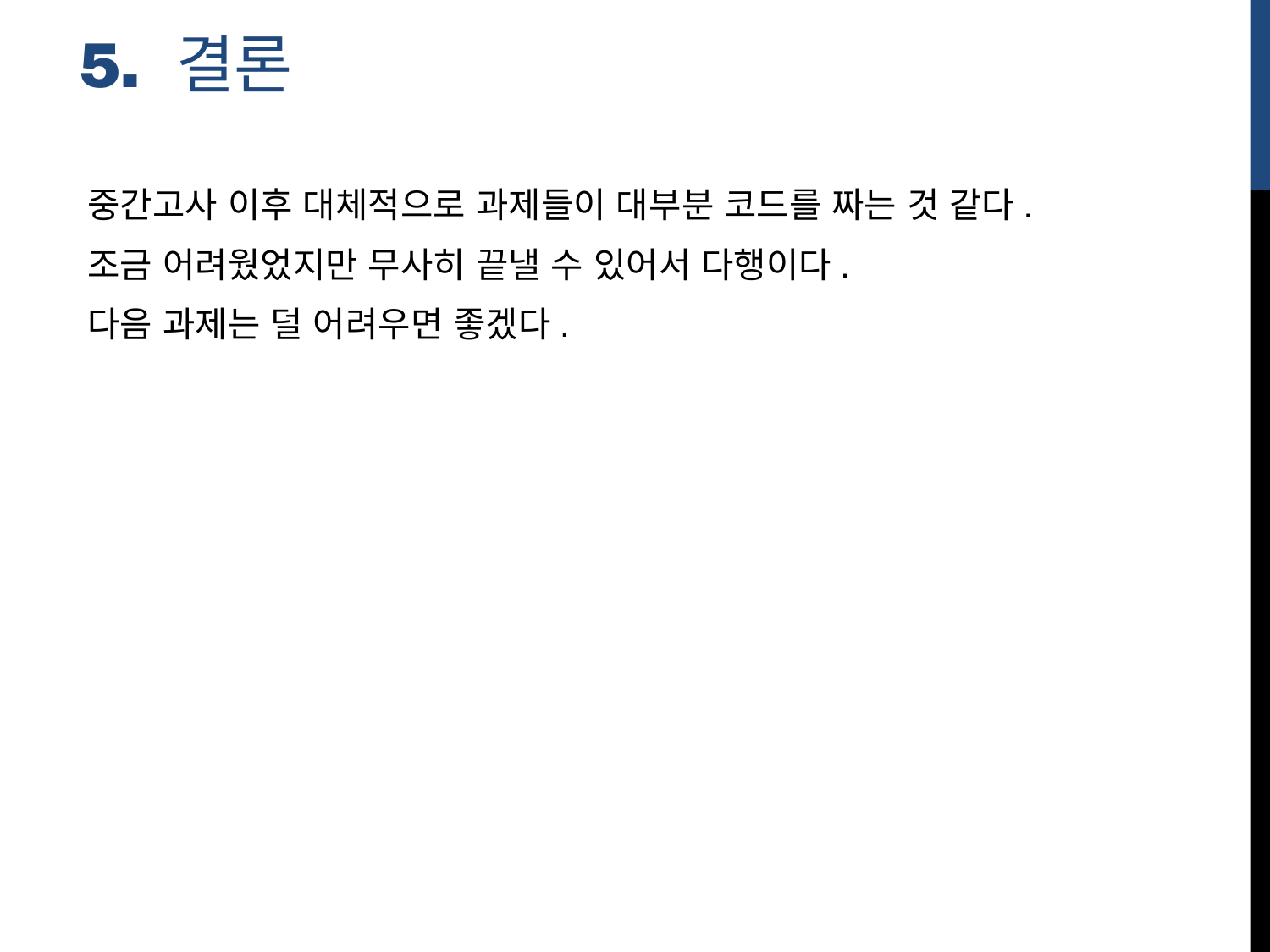

# 5. 결론
중간고사 이후 대체적으로 과제들이 대부분 코드를 짜는 것 같다.
조금 어려웠었지만 무사히 끝낼 수 있어서 다행이다.
다음 과제는 덜 어려우면 좋겠다.